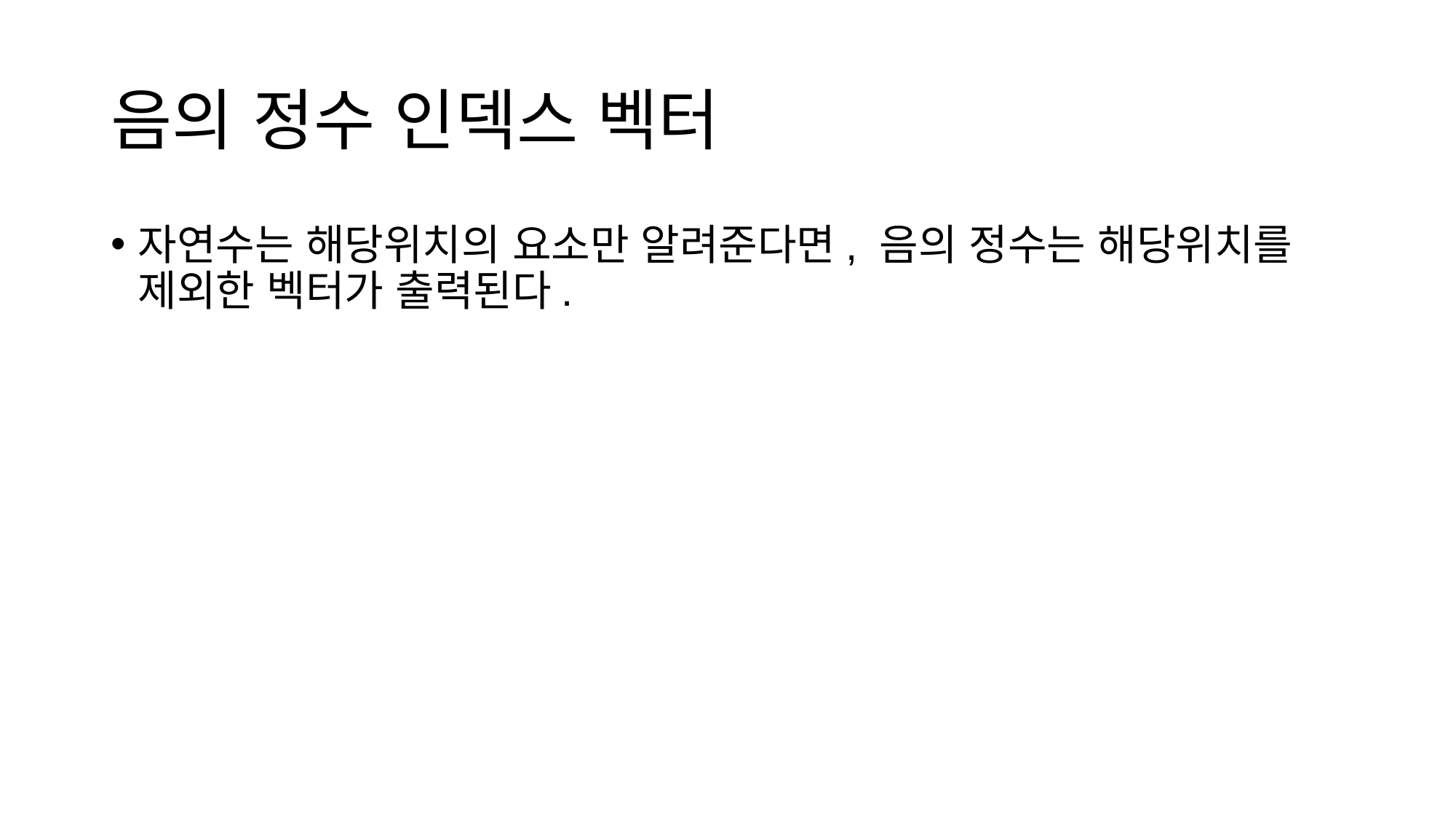

# 음의 정수 인덱스 벡터
자연수는 해당위치의 요소만 알려준다면, 음의 정수는 해당위치를 제외한 벡터가 출력된다.